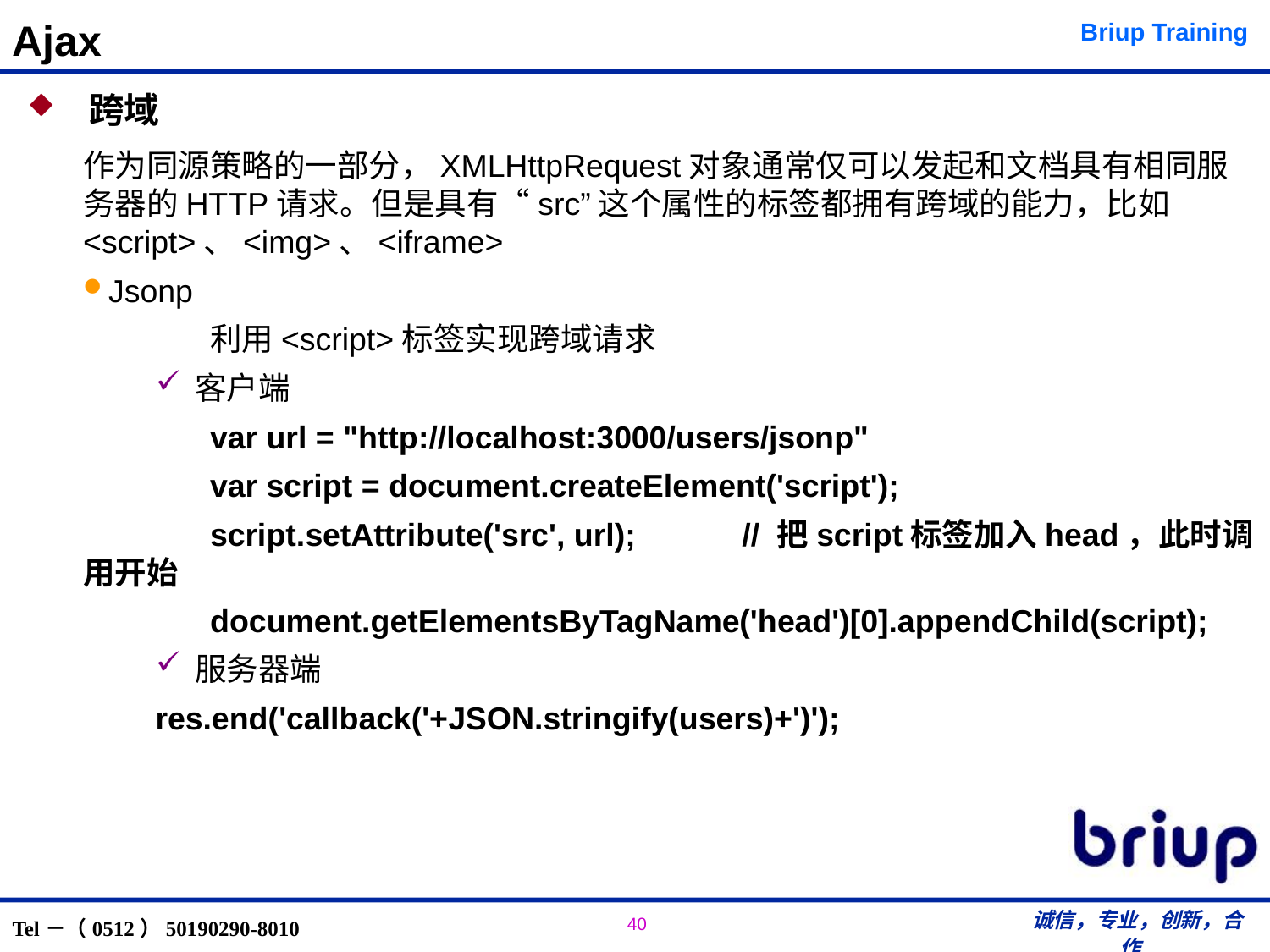

# Ajax
 跨域
作为同源策略的一部分，XMLHttpRequest对象通常仅可以发起和文档具有相同服务器的HTTP请求。但是具有“src”这个属性的标签都拥有跨域的能力，比如<script>、<img>、<iframe>
Jsonp
	利用<script>标签实现跨域请求
客户端
	var url = "http://localhost:3000/users/jsonp"
	var script = document.createElement('script');
	script.setAttribute('src', url);            // 把script标签加入head，此时调用开始
	document.getElementsByTagName('head')[0].appendChild(script);
服务器端
res.end('callback('+JSON.stringify(users)+')');